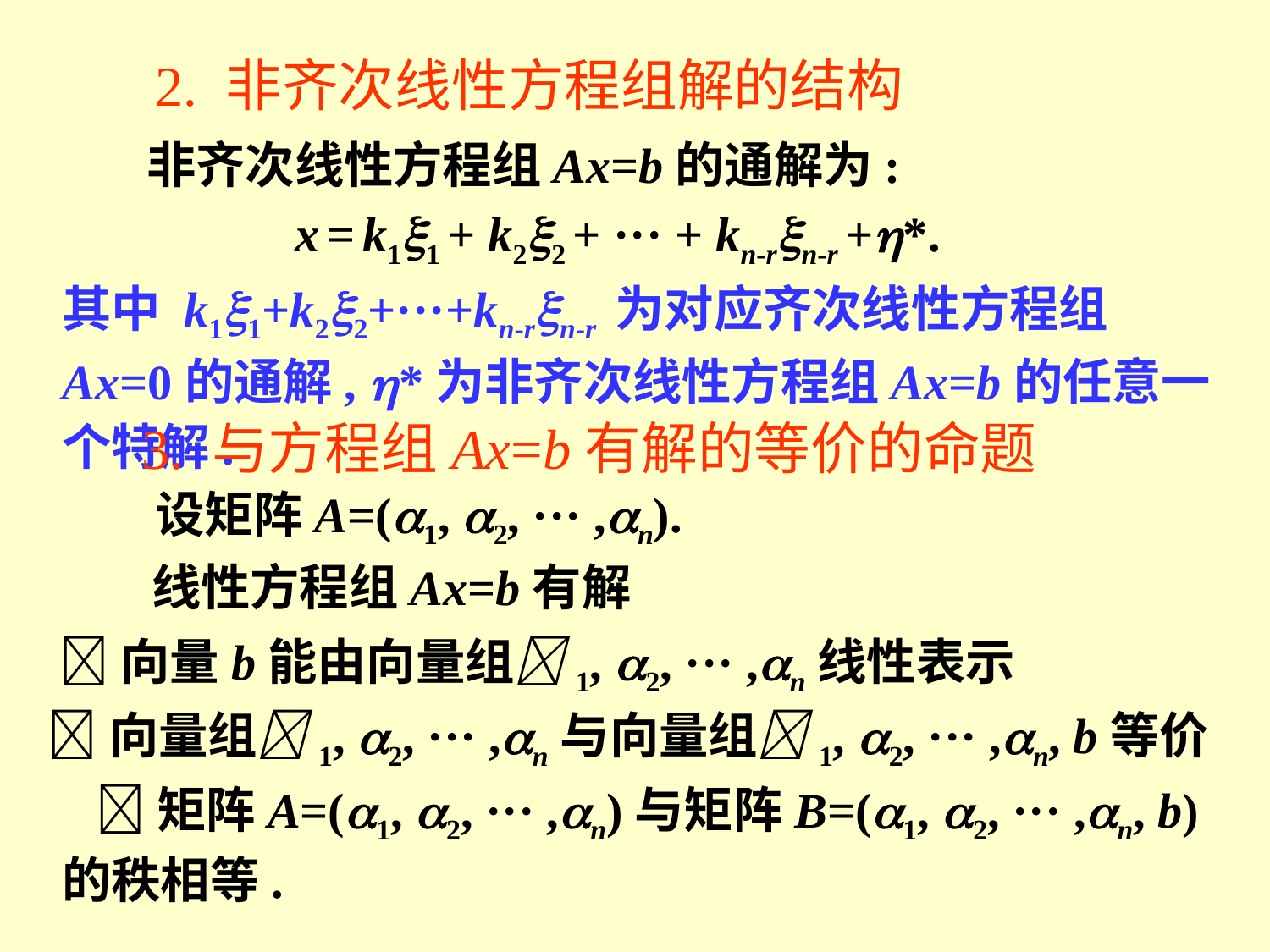

2. 非齐次线性方程组解的结构
非齐次线性方程组Ax=b的通解为:
x = k1ξ1 + k2ξ2 + ··· + kn-rξn-r +η*.
其中 k1ξ1+k2ξ2+···+kn-rξn-r 为对应齐次线性方程组Ax=0的通解, η*为非齐次线性方程组Ax=b的任意一个特解.
3. 与方程组Ax=b有解的等价的命题
设矩阵A=(α1, α2, ··· ,αn).
线性方程组Ax=b有解
   ⇔向量b能由向量组α1, α2, ··· ,αn线性表示
   ⇔向量组α1, α2, ··· ,αn与向量组α1, α2, ··· ,αn, b等价
   ⇔矩阵A=(α1, α2, ··· ,αn)与矩阵B=(α1, α2, ··· ,αn, b)的秩相等.